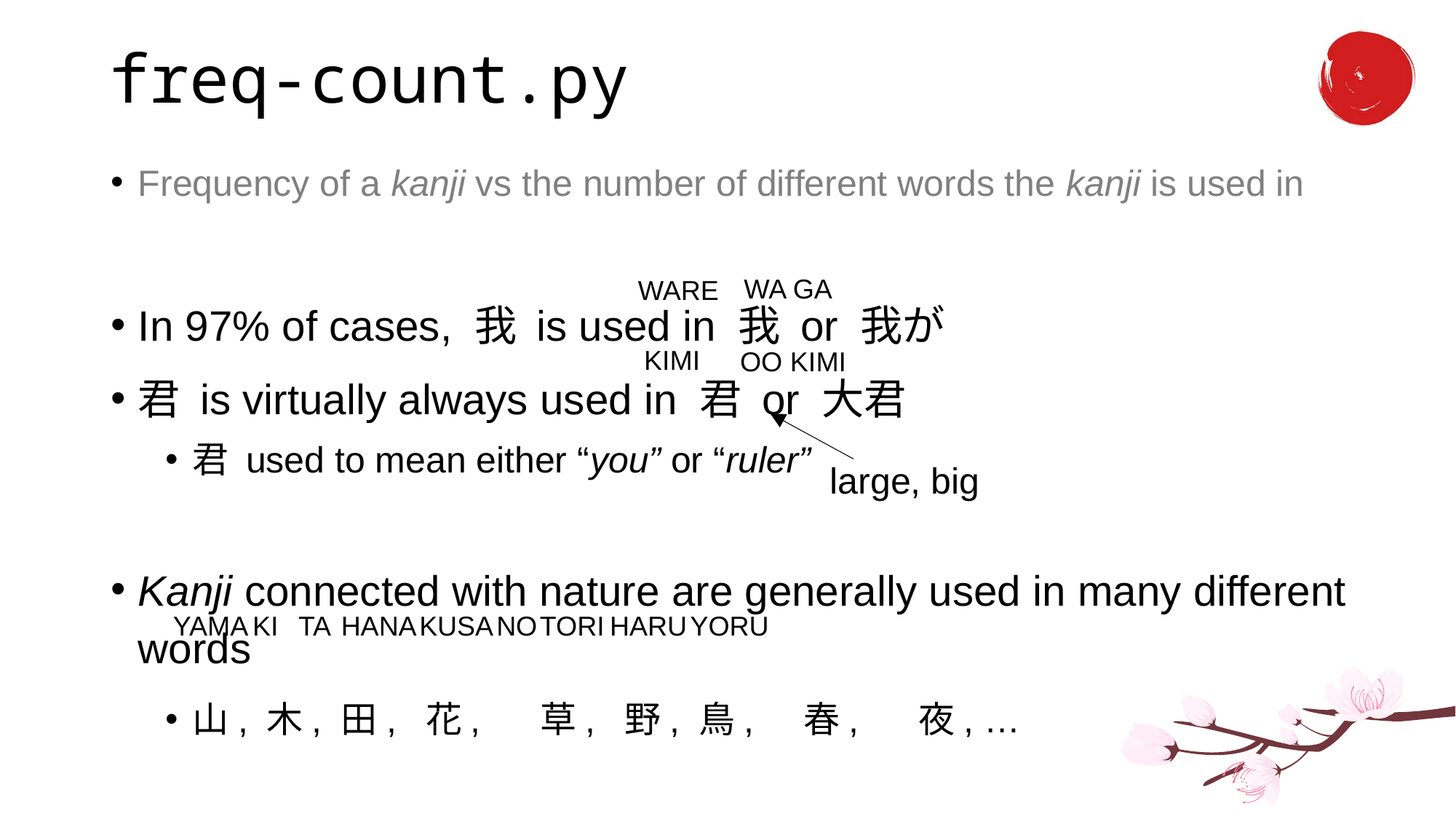

# freq-count.py
Frequency of a kanji vs the number of different words the kanji is used in

In 97% of cases, 我 is used in 我 or 我が
君 is virtually always used in 君 or 大君
君 used to mean either “you” or “ruler”

Kanji connected with nature are generally used in many different words
山, 木, 田,  花,     草,  野, 鳥,    春,     夜, …
WA GA
WARE
KIMI
OO KIMI
large, big
YAMA
KI
TA
HANA
KUSA
NO
TORI
HARU
YORU